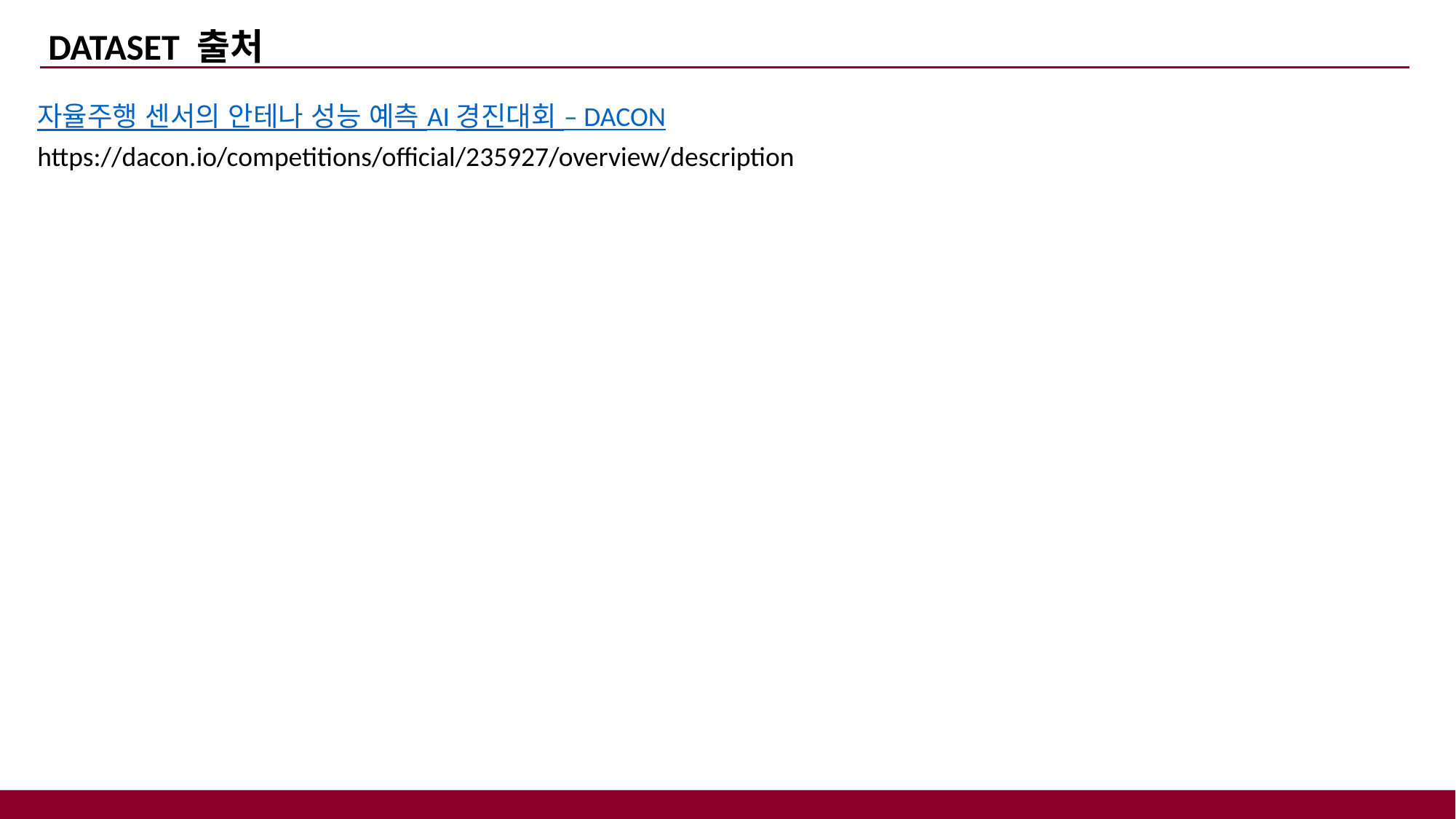

DATASET 출처
자율주행 센서의 안테나 성능 예측 AI 경진대회 – DACON
https://dacon.io/competitions/official/235927/overview/description